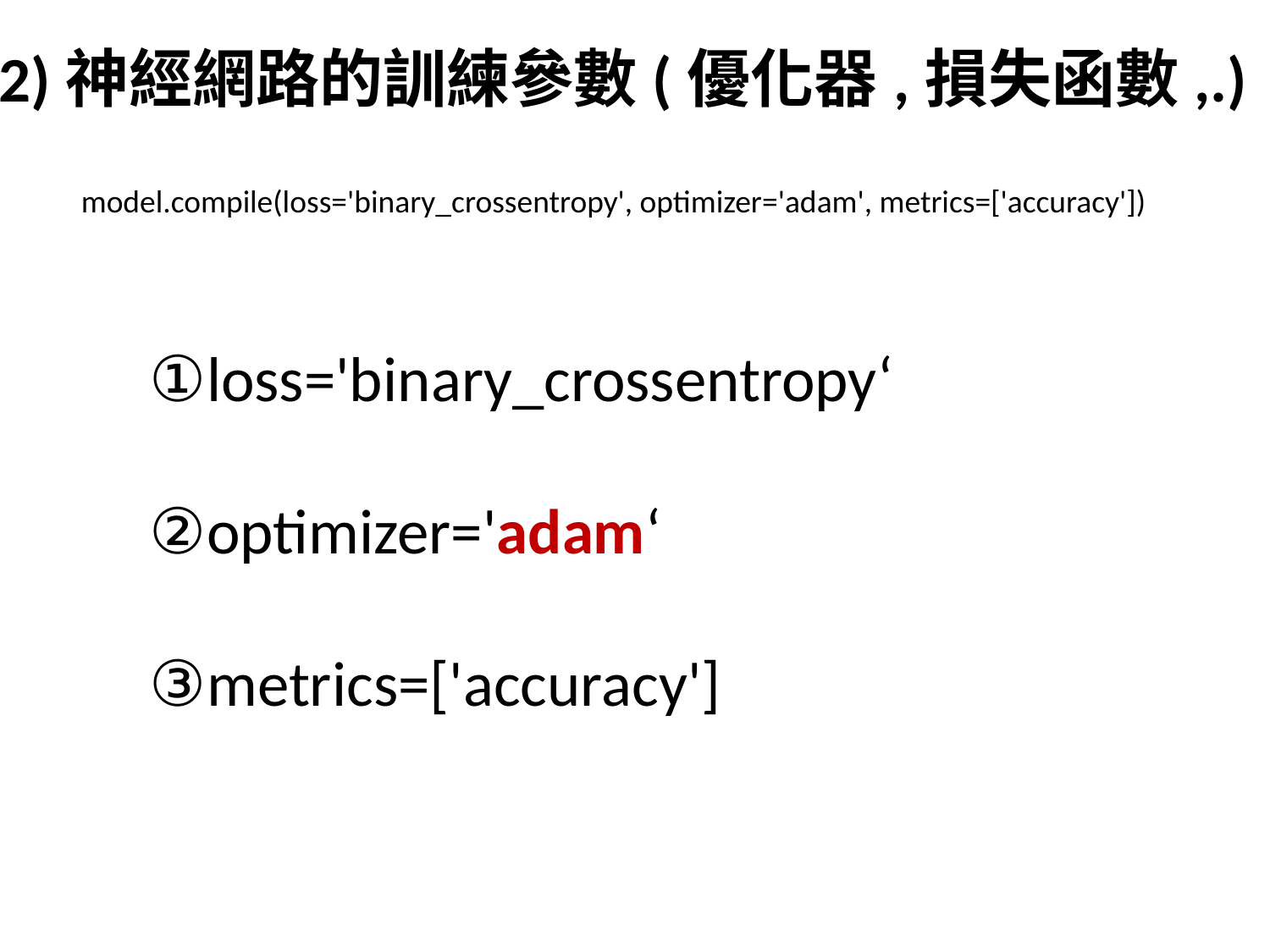

(2)神經網路的訓練參數(優化器,損失函數,.)
model.compile(loss='binary_crossentropy', optimizer='adam', metrics=['accuracy'])
①loss='binary_crossentropy‘

②optimizer='adam‘

③metrics=['accuracy']